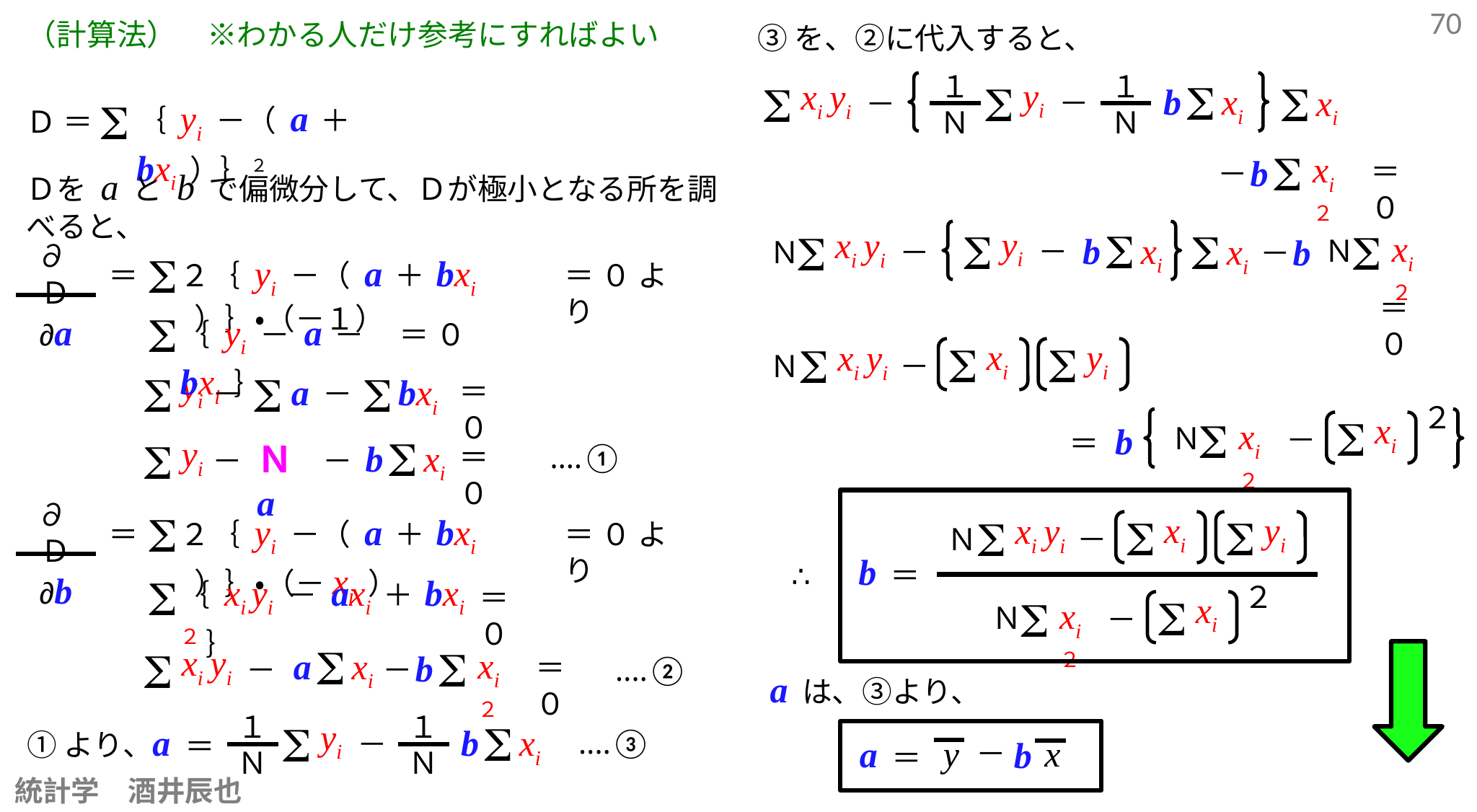

70
（計算法）　※わかる人だけ参考にすればよい
③を、②に代入すると、
１
Ｎ
１
Ｎ
Σ
Σ
yi
Σ
Σ
xi yi

b
xi
xi
－
－
｛ yi －（ a ＋ bxi ）｝２
Ｄ ＝
Σ
Σ
xi２
b
＝ ０
－
Ｄを a と b で偏微分して、Ｄが極小となる所を調べると、
Σ
Σ
yi
Σ
Σ
Σ
xi yi
xi２

b
xi
xi
b
Ｎ
－
－
Ｎ
－
∂Ｄ
∂a
２｛ yi －（ a ＋ bxi ）｝・（－１）
Σ
＝
＝ ０ より
＝ ０
｛ yi － a － bxi ｝
Σ
＝ ０
Σ
xi
Σ
yi
Σ
xi yi

－
Ｎ
Σ
yi
Σ
Σ
a
bxi
＝ ０
－
－
２
Σ
xi
Σ
xi２

b
Ｎ
－
＝
Σ
Σ
yi
b
xi
Ｎa
＝ ０
‥‥①
－
－

∂Ｄ
∂b
Σ
xi
Σ
yi
Σ
xi yi
２｛ yi －（ a ＋ bxi ）｝・（－xi ）
Σ
＝
＝ ０ より

－
Ｎ
b
＝
∴
｛ xi yi － axi ＋ bxi２ ｝
２
Σ
＝ ０
Σ
xi
Σ
xi２

Ｎ
－
Σ
Σ
Σ
xi yi
xi２
a
xi
b

＝ ０
‥‥②
－
－
a は、③より、
１
Ｎ
１
Ｎ
Σ
Σ
yi
a
b
xi
‥‥③
－
①より、

＝
y
x
a
b
－
＝
統計学　酒井辰也